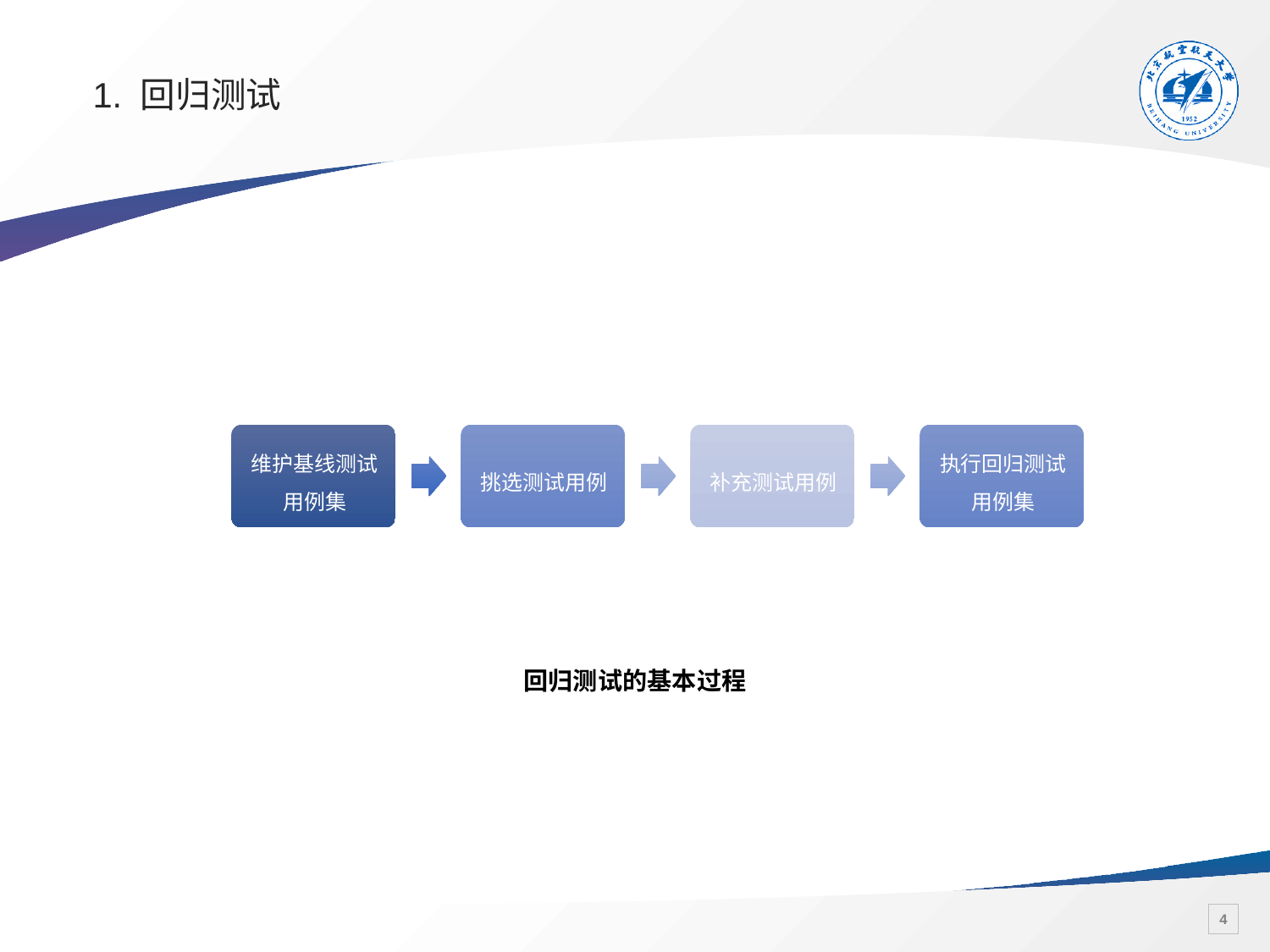

# 1. 回归测试
维护基线测试用例集

挑选测试用例

补充测试用例

执行回归测试用例集
回归测试的基本过程